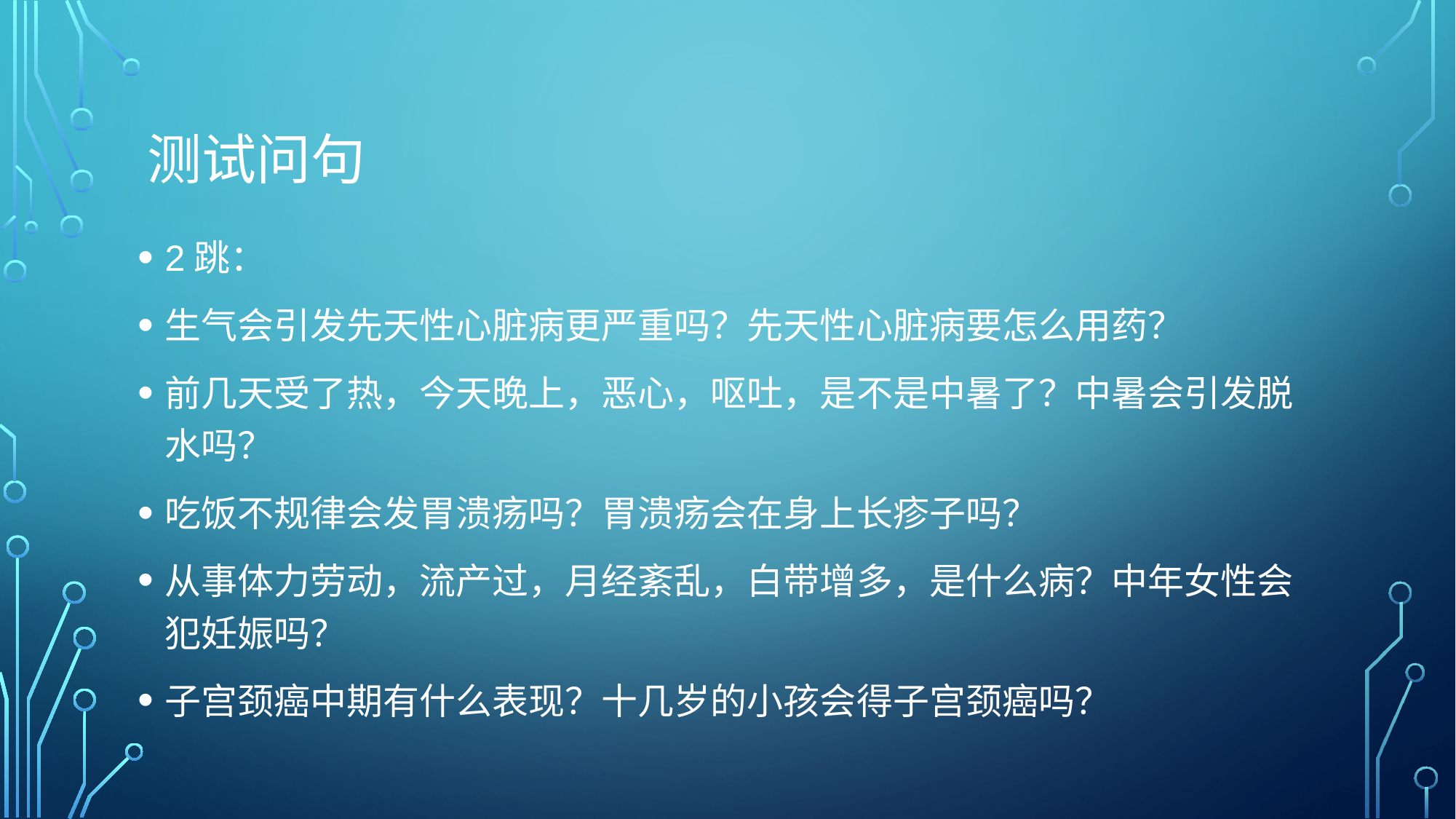

# 测试问句
2跳：
生气会引发先天性心脏病更严重吗？先天性心脏病要怎么用药？
前几天受了热，今天晚上，恶心，呕吐，是不是中暑了？中暑会引发脱水吗？
吃饭不规律会发胃溃疡吗？胃溃疡会在身上长疹子吗？
从事体力劳动，流产过，月经紊乱，白带增多，是什么病？中年女性会犯妊娠吗？
子宫颈癌中期有什么表现？十几岁的小孩会得子宫颈癌吗？